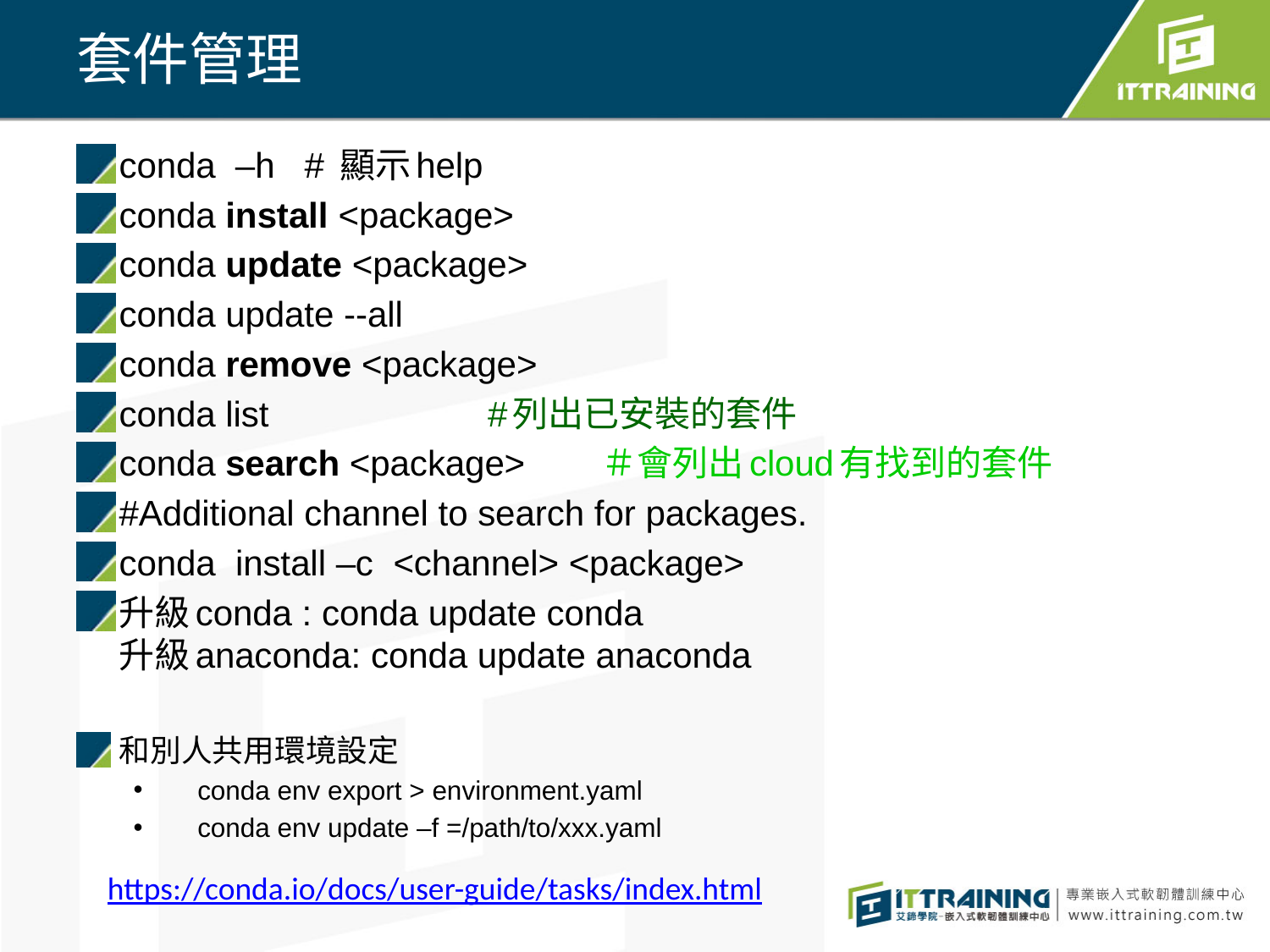

# 套件管理
conda  –h   # 顯示help
conda install <package>
conda update <package>
conda update --all
conda remove <package>
conda list                      #列出已安裝的套件
conda search <package>　　＃會列出cloud有找到的套件
#Additional channel to search for packages.
conda  install –c  <channel> <package>
升級conda : conda update conda
升級anaconda: conda update anaconda

和別人共用環境設定
conda env export > environment.yaml
conda env update –f =/path/to/xxx.yaml

https://conda.io/docs/user-guide/tasks/index.html